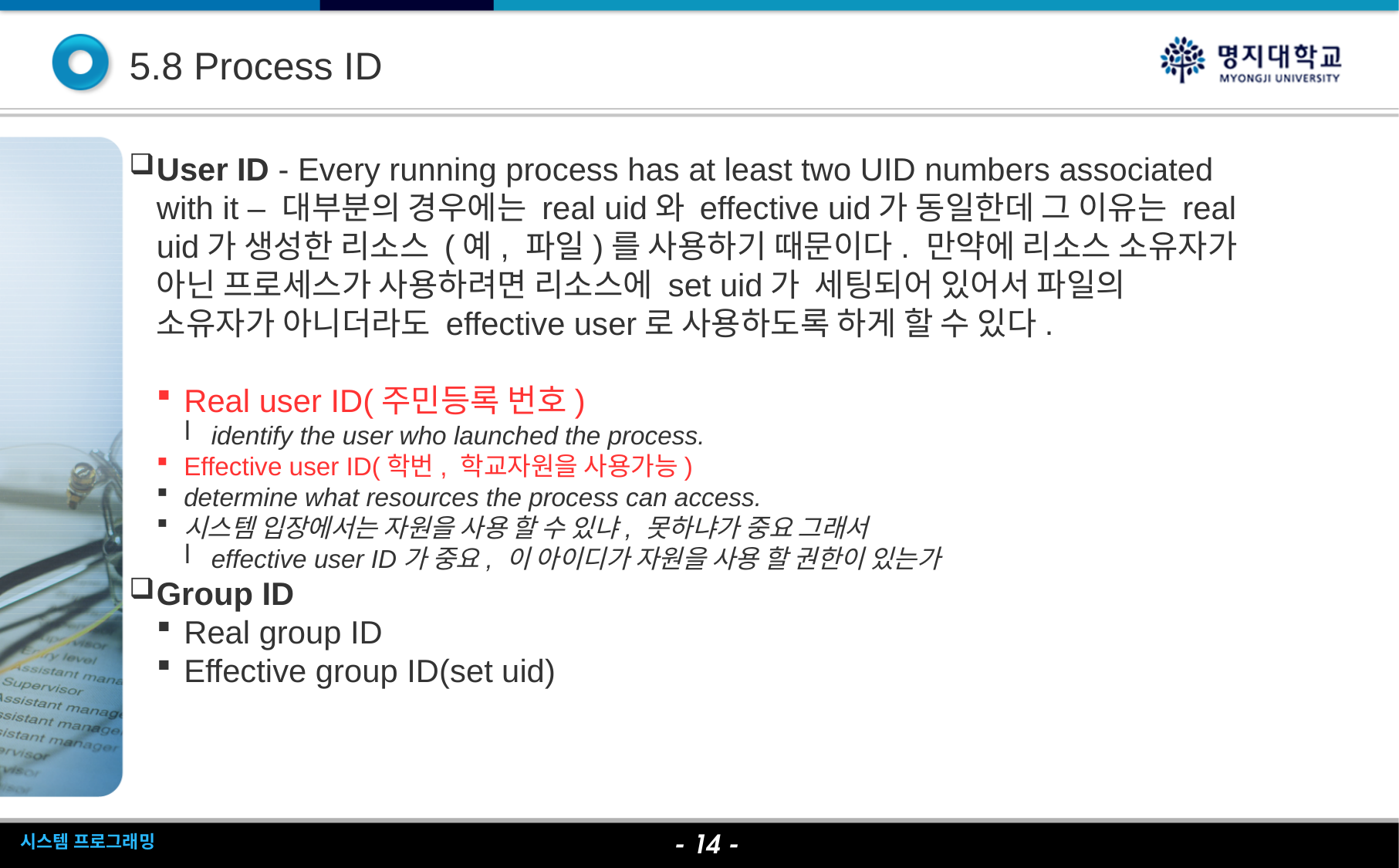

5.8 Process ID
User ID - Every running process has at least two UID numbers associated with it – 대부분의 경우에는 real uid와 effective uid가 동일한데 그 이유는 real uid가 생성한 리소스 (예, 파일)를 사용하기 때문이다. 만약에 리소스 소유자가 아닌 프로세스가 사용하려면 리소스에 set uid가  세팅되어 있어서 파일의 소유자가 아니더라도 effective user로 사용하도록 하게 할 수 있다.

Real user ID(주민등록 번호)
identify the user who launched the process.
Effective user ID(학번, 학교자원을 사용가능)
determine what resources the process can access.
시스템 입장에서는 자원을 사용 할 수 있냐, 못하냐가 중요 그래서
effective user ID가 중요, 이 아이디가 자원을 사용 할 권한이 있는가
Group ID
Real group ID
Effective group ID(set uid)

- 14 -